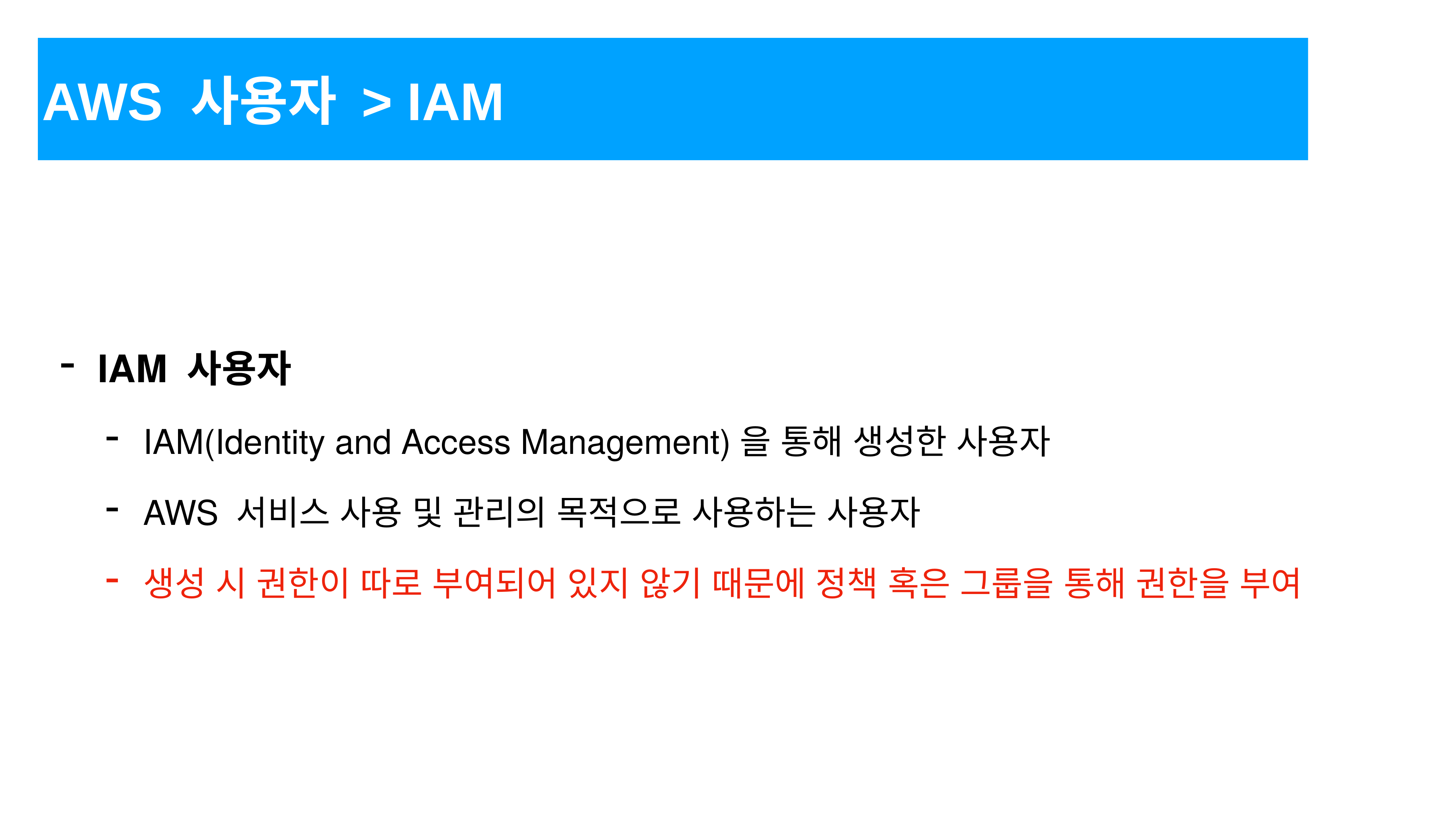

AWS 사용자 > IAM
IAM 사용자
IAM(Identity and Access Management)을 통해 생성한 사용자
AWS 서비스 사용 및 관리의 목적으로 사용하는 사용자
생성 시 권한이 따로 부여되어 있지 않기 때문에 정책 혹은 그룹을 통해 권한을 부여